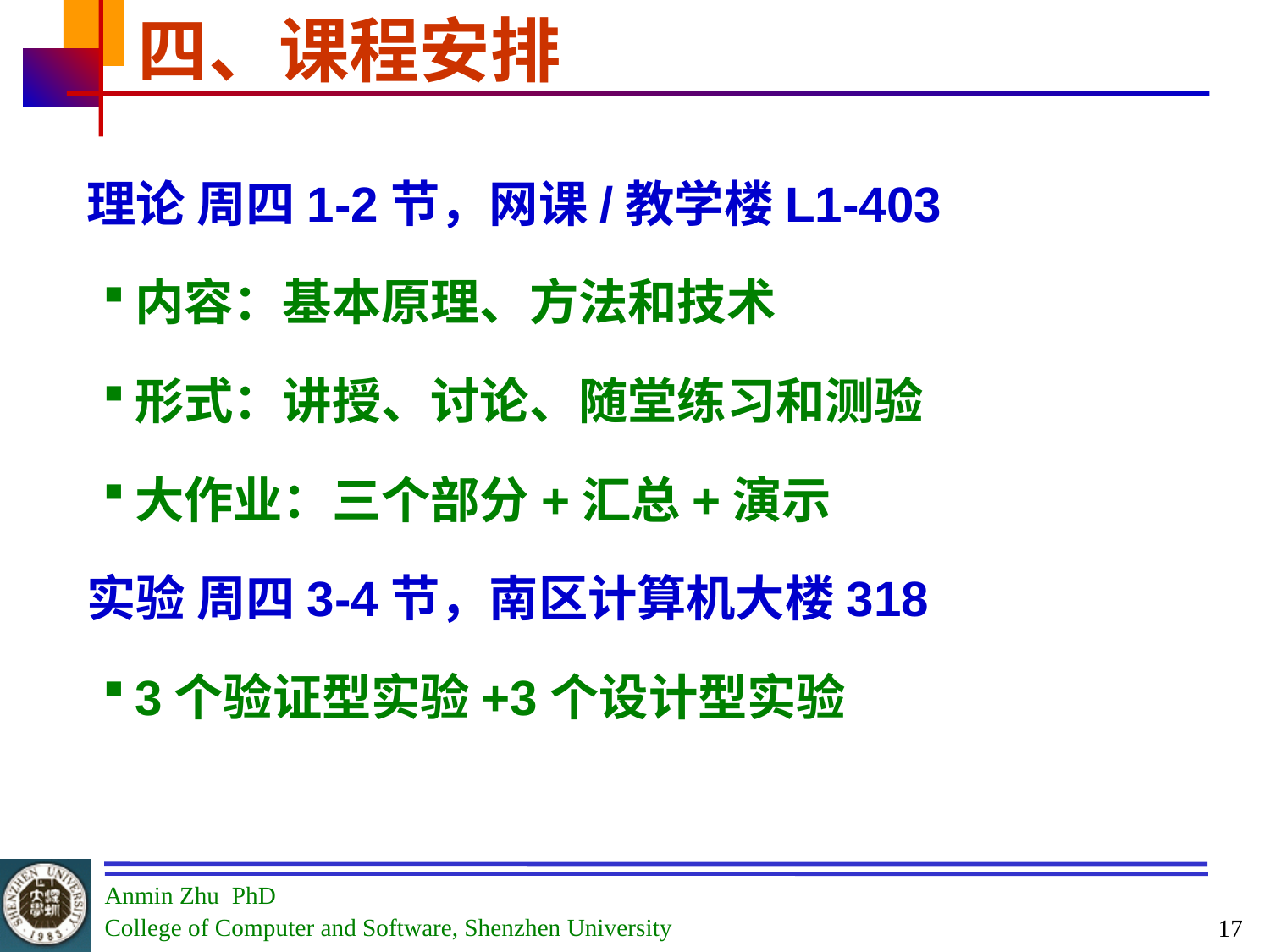

# 四、课程安排
理论 周四1-2节，网课/教学楼L1-403
内容：基本原理、方法和技术
形式：讲授、讨论、随堂练习和测验
大作业：三个部分+汇总+演示
实验 周四3-4节，南区计算机大楼318
3个验证型实验+3个设计型实验